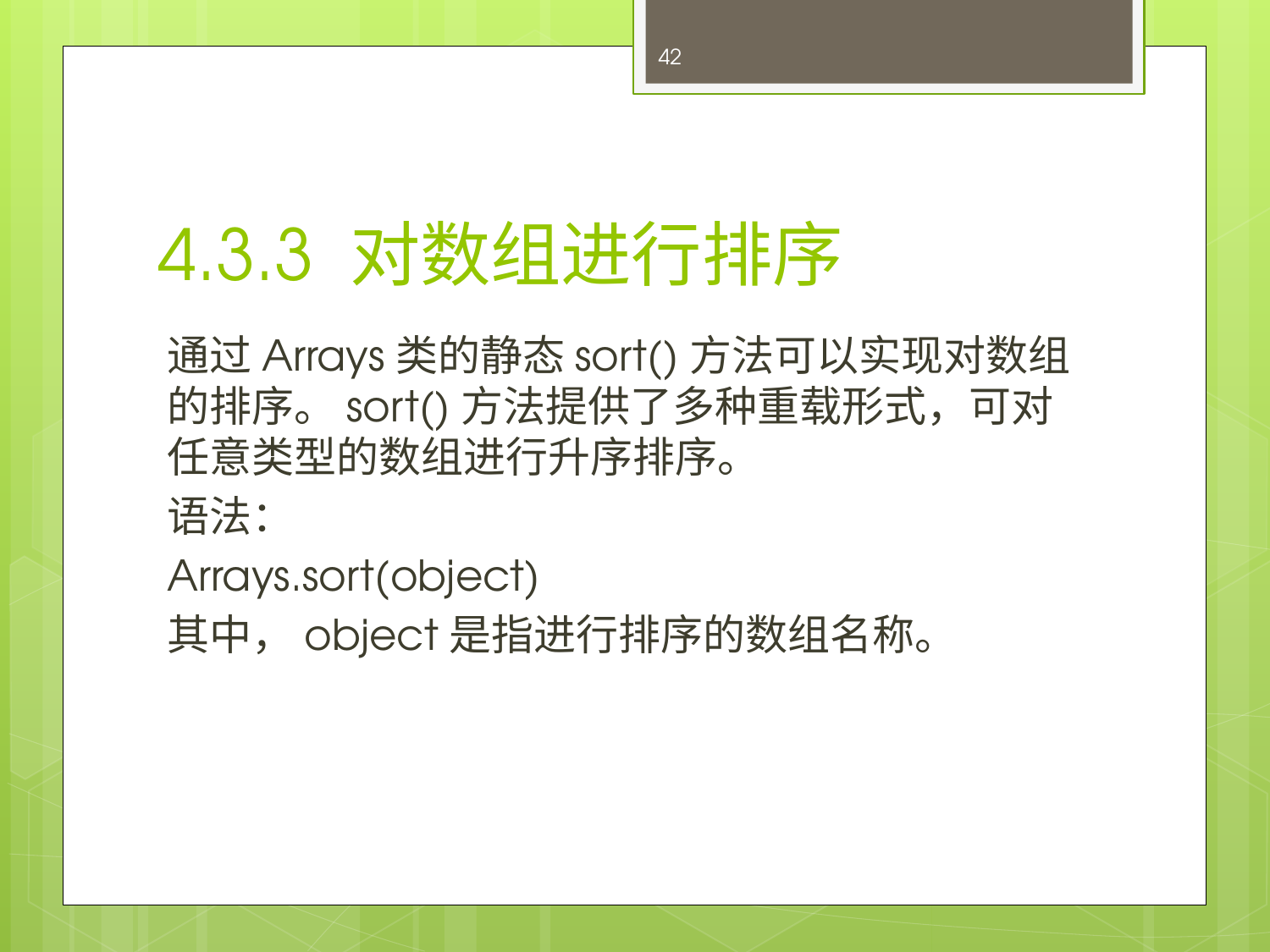

42
# 4.3.3 对数组进行排序
通过Arrays类的静态sort()方法可以实现对数组的排序。sort()方法提供了多种重载形式，可对任意类型的数组进行升序排序。
语法：
Arrays.sort(object)
其中，object是指进行排序的数组名称。